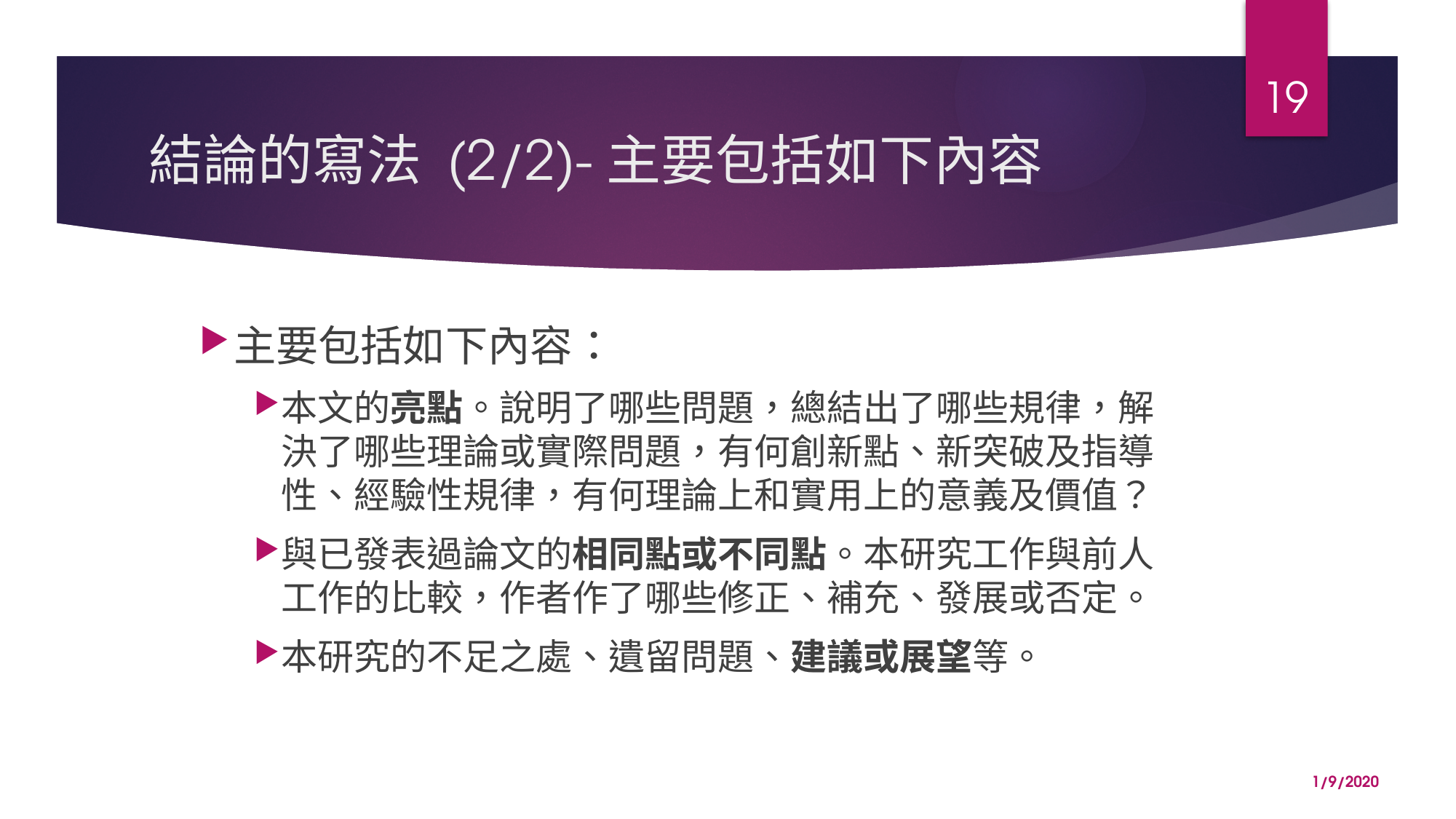

19
# 結論的寫法 (2/2)-主要包括如下內容
主要包括如下內容：
本文的亮點。說明了哪些問題，總結出了哪些規律，解決了哪些理論或實際問題，有何創新點、新突破及指導性、經驗性規律，有何理論上和實用上的意義及價值？
與已發表過論文的相同點或不同點。本研究工作與前人工作的比較，作者作了哪些修正、補充、發展或否定。
本研究的不足之處、遺留問題、建議或展望等。
1/9/2020